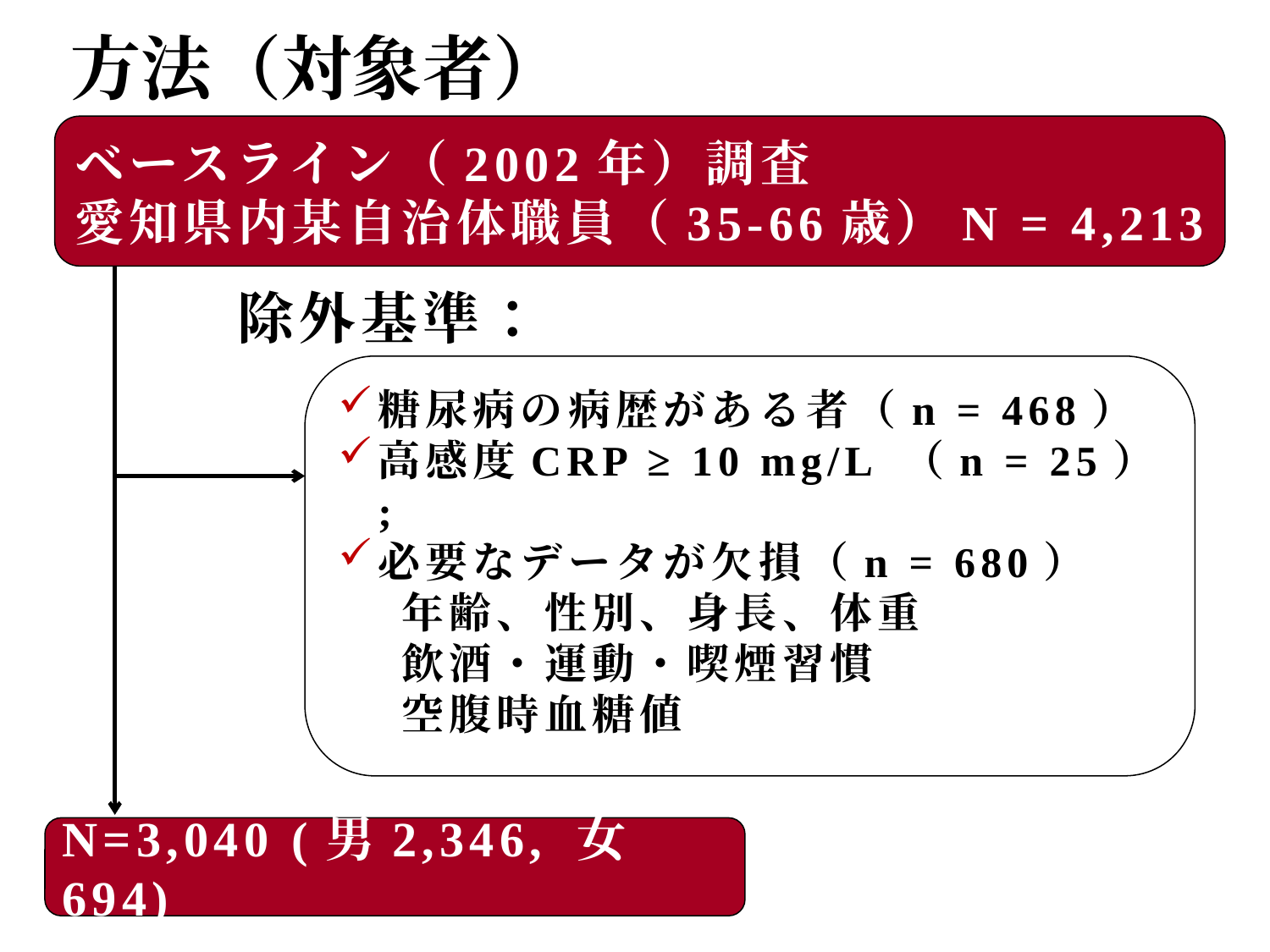

方法（対象者）
ベースライン（2002年）調査
愛知県内某自治体職員（35-66歳）N = 4,213
除外基準：
糖尿病の病歴がある者（n = 468）
高感度CRP ≥ 10 mg/L （n = 25） ;
必要なデータが欠損（n = 680）
年齢、性別、身長、体重
飲酒・運動・喫煙習慣
空腹時血糖値

N=3,040 (男2,346, 女694)